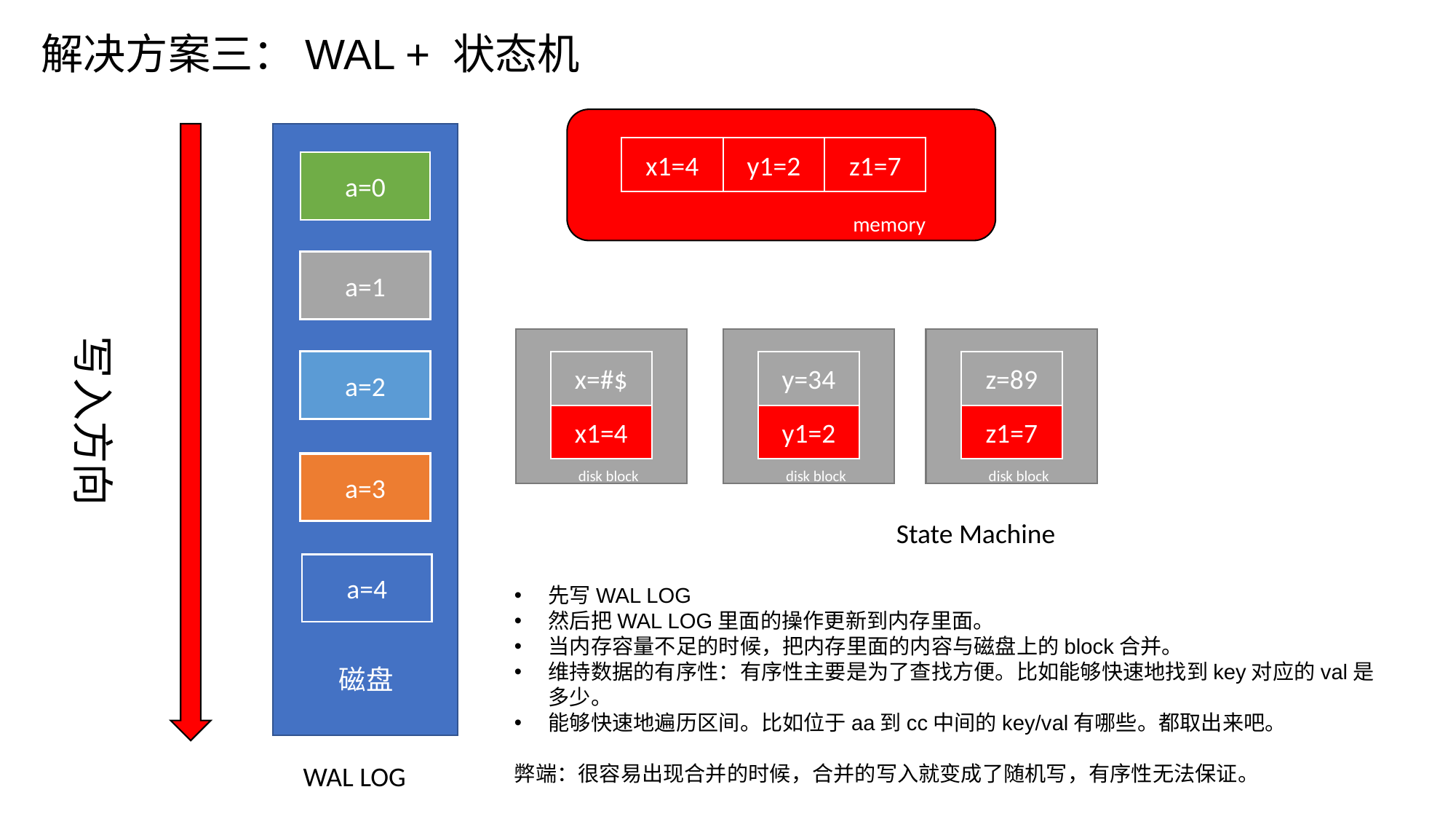

解决方案三：WAL + 状态机

x1=4
y1=2
z1=7
memory

a=0
写入方向
a=1

x=#$
x1=4
disk block

y=34
y1=2
disk block

z=89
z1=7
disk block
a=2
a=3
State Machine
a=4
先写WAL LOG
然后把WAL LOG里面的操作更新到内存里面。
当内存容量不足的时候，把内存里面的内容与磁盘上的block合并。
维持数据的有序性：有序性主要是为了查找方便。比如能够快速地找到key对应的val是多少。
能够快速地遍历区间。比如位于aa到cc中间的key/val有哪些。都取出来吧。

弊端：很容易出现合并的时候，合并的写入就变成了随机写，有序性无法保证。
磁盘
WAL LOG